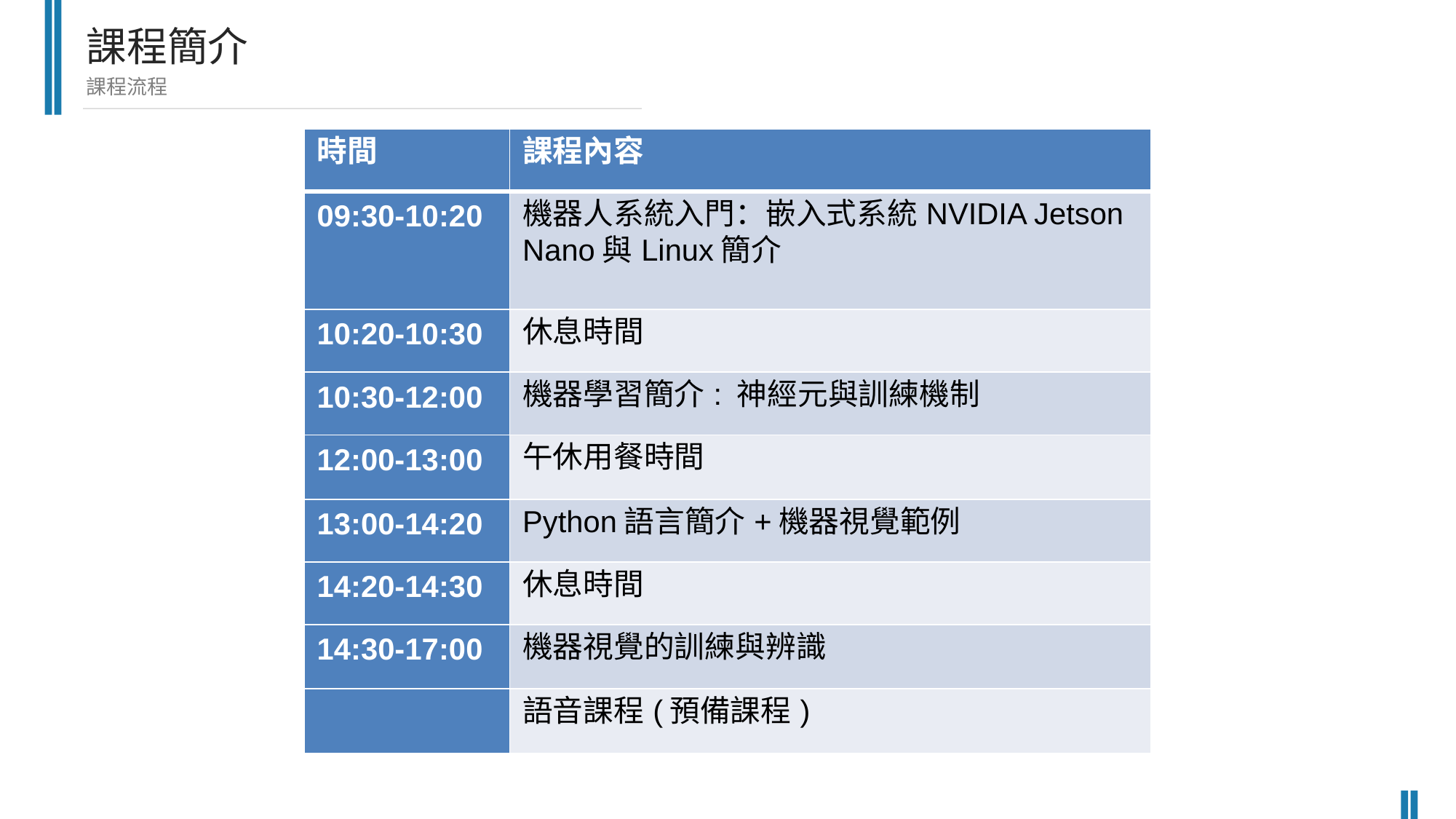

課程簡介
課程流程
| 時間 | 課程內容 |
| --- | --- |
| 09:30-10:20 | 機器人系統入門：嵌入式系統NVIDIA Jetson Nano與Linux簡介 |
| 10:20-10:30 | 休息時間 |
| 10:30-12:00 | 機器學習簡介: 神經元與訓練機制 |
| 12:00-13:00 | 午休用餐時間 |
| 13:00-14:20 | Python語言簡介+機器視覺範例 |
| 14:20-14:30 | 休息時間 |
| 14:30-17:00 | 機器視覺的訓練與辨識 |
|  | 語音課程(預備課程) |